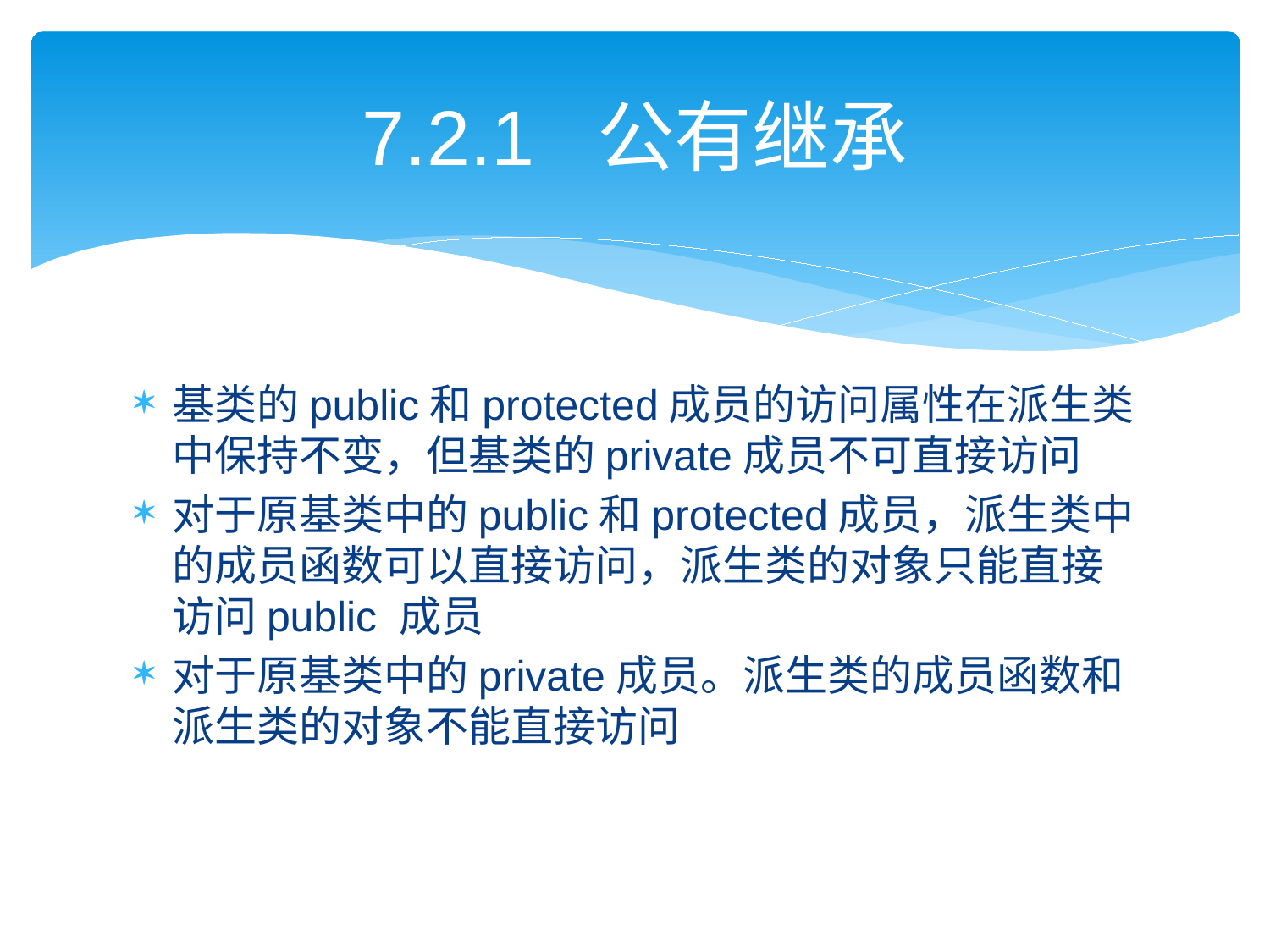

# 7.2.1  公有继承
基类的public和protected成员的访问属性在派生类中保持不变，但基类的private成员不可直接访问
对于原基类中的public和protected成员，派生类中的成员函数可以直接访问，派生类的对象只能直接访问public 成员
对于原基类中的private成员。派生类的成员函数和派生类的对象不能直接访问